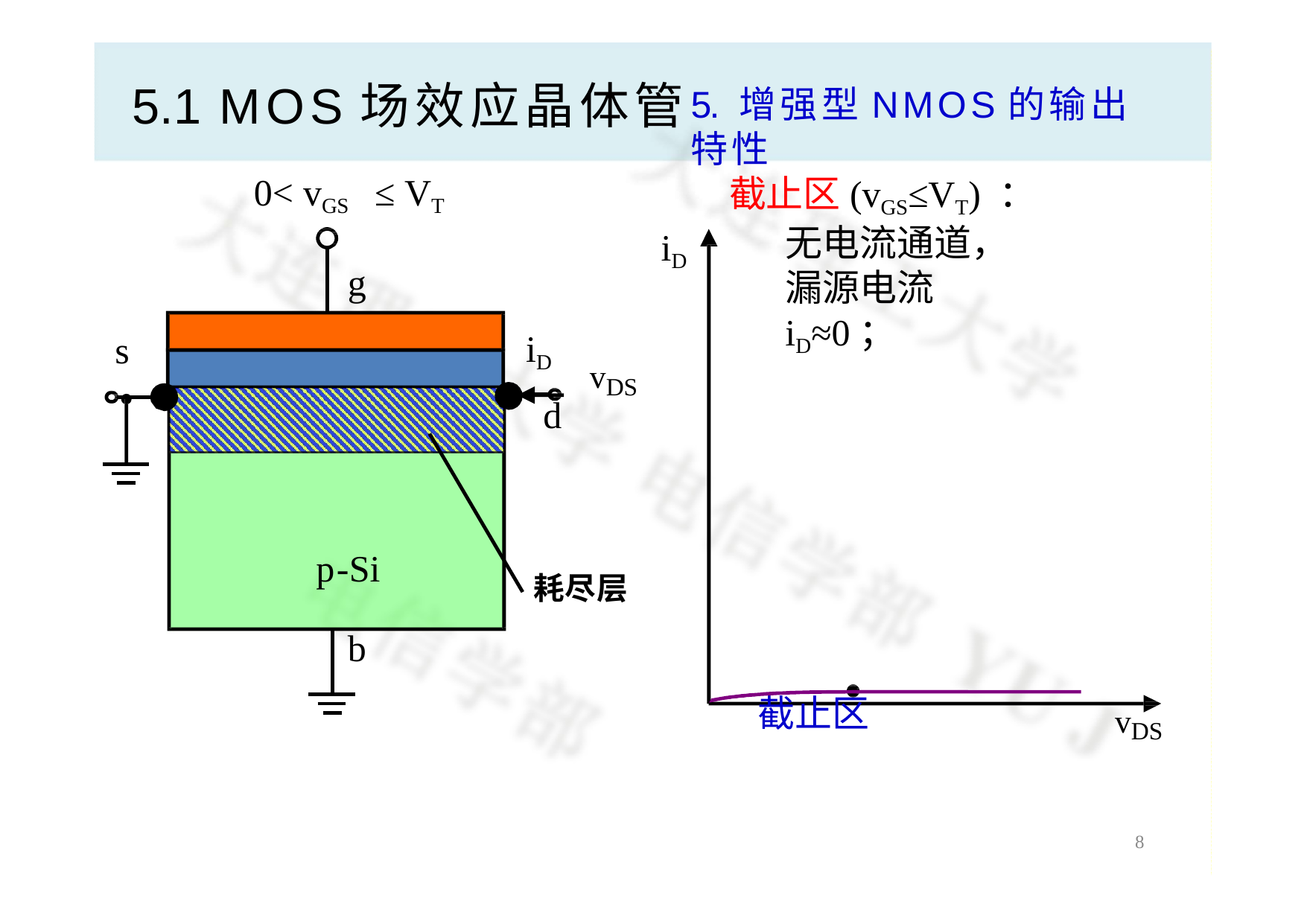

# 5.1 MOS场效应晶体管
5. 增强型NMOS的输出特性
0< vGS	≤ VT

g
截止区(vGS≤VT) ：  无电流通道，  漏源电流 iD≈0；
iD

iD
s

vDS

d

p-Si
耗尽层
b

截止区

vDS

8